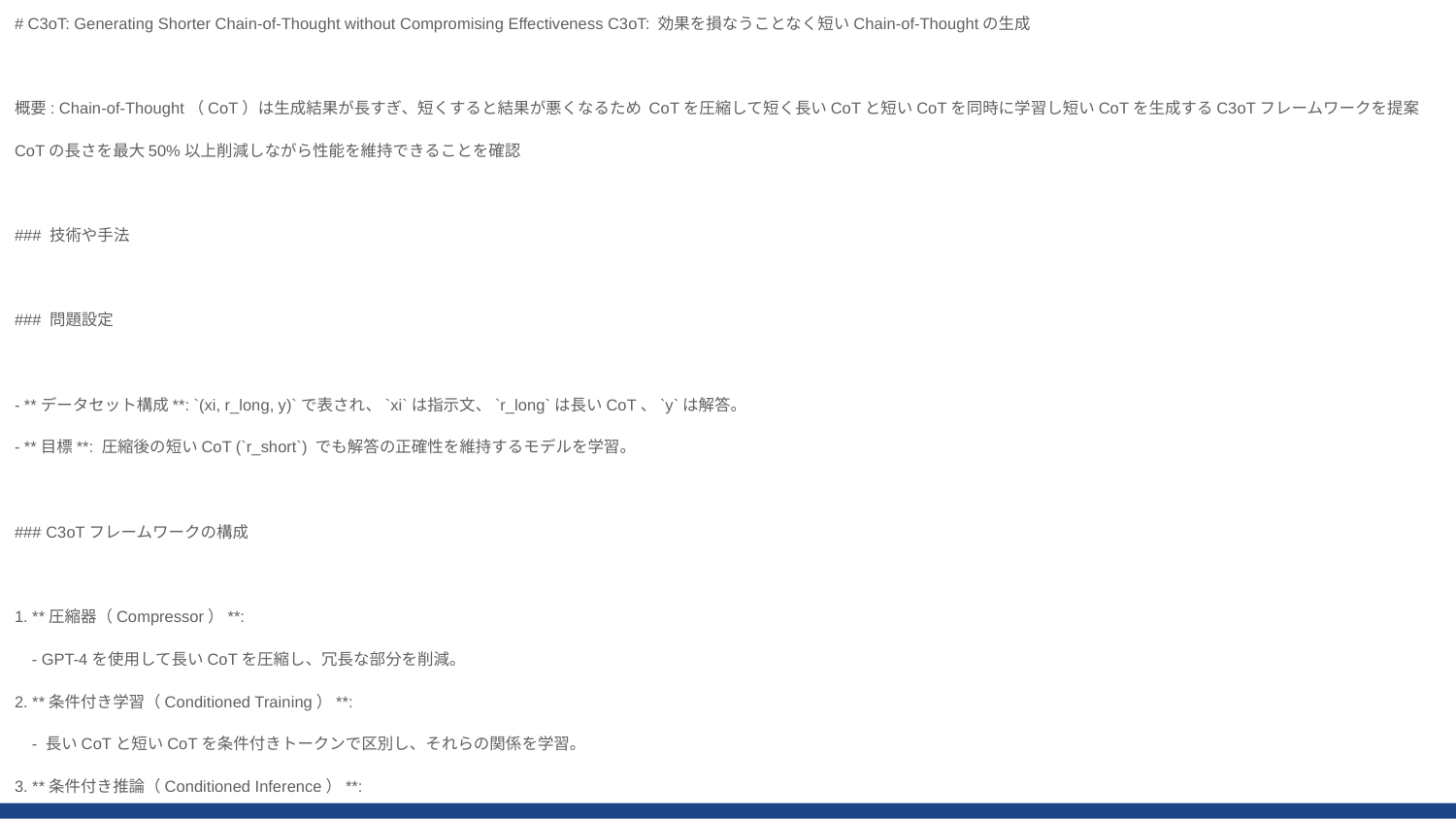

# C3oT: Generating Shorter Chain-of-Thought without Compromising Effectiveness C3oT: 効果を損なうことなく短いChain-of-Thoughtの生成

概要: Chain-of-Thought（CoT）は生成結果が長すぎ、短くすると結果が悪くなるため CoTを圧縮して短く長いCoTと短いCoTを同時に学習し短いCoTを生成するC3oTフレームワークを提案
CoTの長さを最大50%以上削減しながら性能を維持できることを確認

### 技術や手法

### 問題設定

- **データセット構成**: `(xi, r_long, y)`で表され、`xi`は指示文、`r_long`は長いCoT、`y`は解答。
- **目標**: 圧縮後の短いCoT (`r_short`) でも解答の正確性を維持するモデルを学習。

### C3oTフレームワークの構成

1. **圧縮器（Compressor）**:
    - GPT-4を使用して長いCoTを圧縮し、冗長な部分を削減。
2. **条件付き学習（Conditioned Training）**:
    - 長いCoTと短いCoTを条件付きトークンで区別し、それらの関係を学習。
3. **条件付き推論（Conditioned Inference）**:
    - 推論時に短いCoT生成用の特定トークンを使用して推論

### **1. データ準備**

### データセット

論文では以下のデータセットを使用しています。

- **数学的推論**: GSM8K、MathQA
- **常識推論**: ECQA、StrategyQA

### データ形式

データセットは以下の形式に準備します。

- **Instruction**: 問題の指示文
- **Long CoT**: 長いChain-of-Thought（詳細な推論プロセス）
- **Answer**: 解答
- **Short CoT**: 圧縮された短いChain-of-Thought（後で生成）

例:

```
plaintext
コードをコピーする
Instruction: Natalia sold clips ... How many clips did Natalia sell altogether in April and May?
Long CoT: Natalia sold 48+24 = 72 clips altogether in April and May.
Answer: 72
Short CoT: She sold 72 clips in April and May.

```

---

### **2. 圧縮器（Compressor）の準備**

**GPT-4** などのモデルを利用して、長いCoTを圧縮して短いCoTを生成します。以下のプロンプトを使用します。

### プロンプト例（圧縮用）

```
plaintext
コードをコピーする
You have a question now:

QUESTION:
<Instruction>

THOUGHT PROCESS:
<Long CoT>

ANSWER:
<Answer>

Now you need to simplify the THOUGHT PROCESS as short as possible to only include the key information needed to solve the question.
And do not add additional information that is not included in the original THOUGHT PROCESS.

SIMPLIFIED THOUGHT PROCESS:

```

これにより、長いCoTを圧縮して短いCoTを生成します。

---

### **3. モデルの学習**

論文で使用されているモデルは **LLaMA-2-Chat（7Bまたは13B）** です。

### 学習の手順

1. **条件付きデータセットの構築**:
    - 長いCoTと短いCoTを条件付きトークンで区別します。
    - 例:

        ```
        plaintext
        コードをコピーする
        [Long Condition] Answer and provide a detailed thought process:
        Instruction: Natalia sold clips ...
        Rationale: Natalia sold 48+24 = 72 clips altogether in April and May.

        ```

        ```
        plaintext
        コードをコピーする
        [Short Condition] Answer and provide as brief a thought process as possible:
        Instruction: Natalia sold clips ...
        Rationale: She sold 72 clips in April and May.

        ```

2. **データセットのシャッフル**:
    - 長いCoTと短いCoTをシャッフルし、一般的な教師あり学習（SFT）としてモデルを学習。
3. **トレーニング設定**:
    - **オプティマイザ**: AdamW
    - **学習率スケジュール**: コサインスケジュール
    - **ハイパーパラメータ**:
        - 学習率: `1×10^-5`
        - β1=0.9, β2=0.999, weight decay=0.001
        - バッチサイズ: 128
        - シーケンス長: 2048トークン
        - エポック数: 2

---

### **4. 推論**

**条件付き推論**を使用して短いCoTを生成します。

### プロンプト例（推論用）

```
plaintext
コードをコピーする
[Inference Prompt] Answer and provide as brief a thought process as possible:
<Question>

```

このプロンプトを使用して、短いCoTを生成し、解答を出力します。

---

### **5. 評価**

### メトリクス

- **Accuracy**: 解答の正確性（生成された解答と正解の一致率）。
- **Compression Rate**: 圧縮率（長いCoTの長さに対する短いCoTの長さの削減率）。

### 実験の例

- 圧縮率の算出:ここで、`L`は長いCoTの長さ、`L̃`は短いCoTの長さ。

    ```scss
    scss
    コードをコピーする
    ρ = (L - L̃) / L

    ```

---

### **6. 拡張（オプション）**

- 圧縮器を他のモデル（例: LLaMA-2-Chat）に切り替える。
- CoTの拡張を実施して、さらに長いCoTを生成し、それを圧縮する。
- Mixed Conditions（異なる圧縮率を持つデータセットの混合学習）を試す。

---

### 実行コード例

以下は、トレーニングと推論の実行例です。

### トレーニング用Pythonコード

```python
python
コードをコピーする
from transformers import AutoModelForCausalLM, AutoTokenizer, Trainer, TrainingArguments

# モデルとトークナイザーのロード
model_name = "LLaMA-2-Chat-7B"
model = AutoModelForCausalLM.from_pretrained(model_name)
tokenizer = AutoTokenizer.from_pretrained(model_name)

# データセットの準備
# Dataset形式: (instruction, long_cot, short_cot, answer)
dataset = load_dataset("path_to_your_dataset")

# トレーニング設定
training_args = TrainingArguments(
    output_dir="./c3ot_model",
    per_device_train_batch_size=8,
    gradient_accumulation_steps=16,
    num_train_epochs=2,
    learning_rate=1e-5,
    weight_decay=0.01,
    save_total_limit=2,
    logging_dir="./logs",
    logging_steps=100,
)

# トレーナーの初期化と学習
trainer = Trainer(
    model=model,
    args=training_args,
    train_dataset=dataset["train"],
    eval_dataset=dataset["test"],
    tokenizer=tokenizer,
)
trainer.train()

```

### 推論用Pythonコード

```python
python
コードをコピーする
# 推論プロンプトの作成
prompt = "[Inference Prompt] Answer and provide as brief a thought process as possible: " + question

# 推論の実行
inputs = tokenizer(prompt, return_tensors="pt").to("cuda")
outputs = model.generate(**inputs, max_length=100)
answer = tokenizer.decode(outputs[0], skip_special_tokens=True)

print("Generated Answer:", answer)

```

---

### 実行時の注意点

- 高性能なGPUが必要です（例: A100やV100）。
- 圧縮器としてGPT-4を利用する際、APIの利用制限を考慮する必要があります。
- データセットの前処理と正確なラベル付けが性能に大きく影響します。